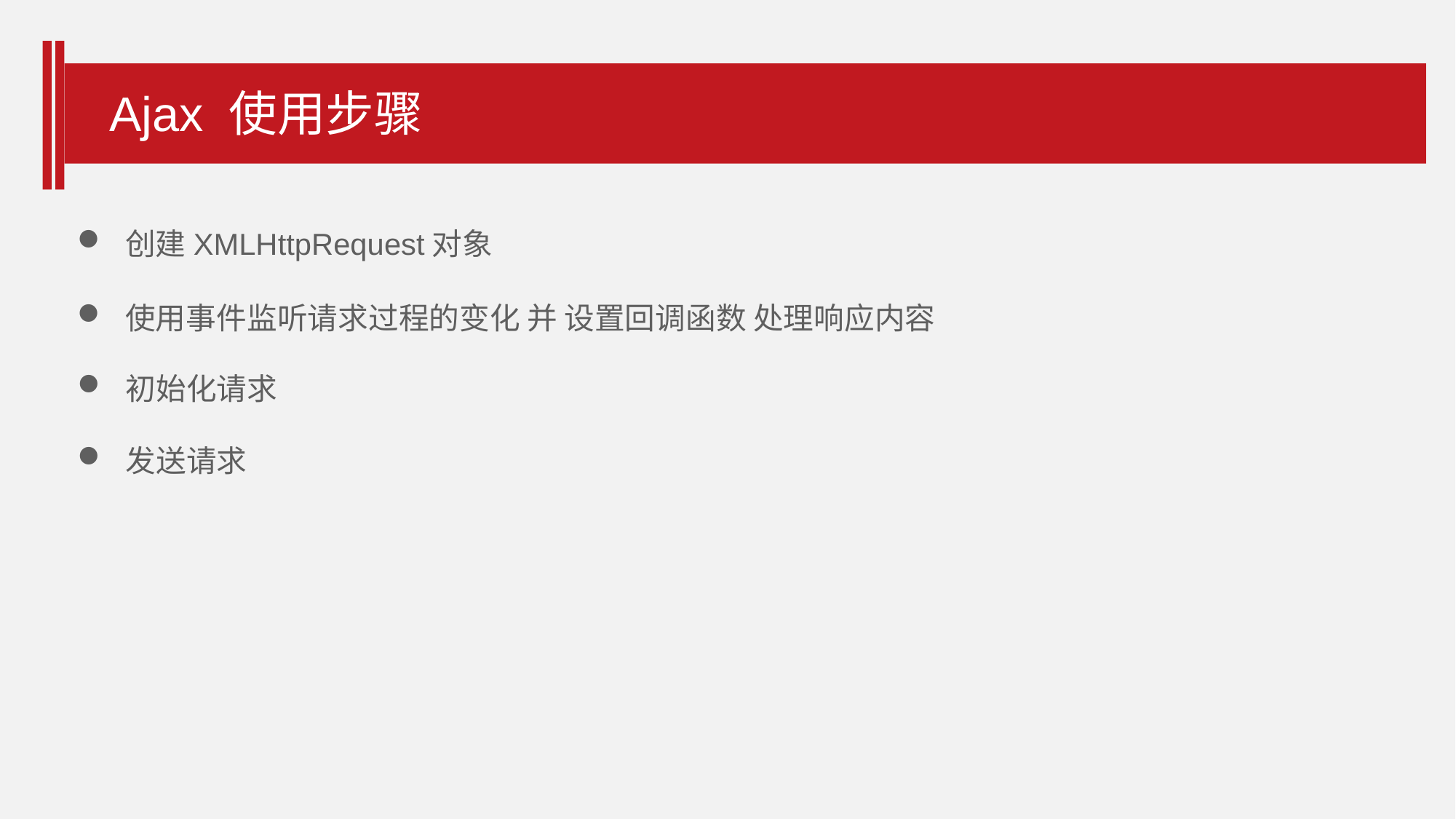

Ajax 使用步骤
 创建XMLHttpRequest对象
 使用事件监听请求过程的变化 并 设置回调函数 处理响应内容
 初始化请求
 发送请求